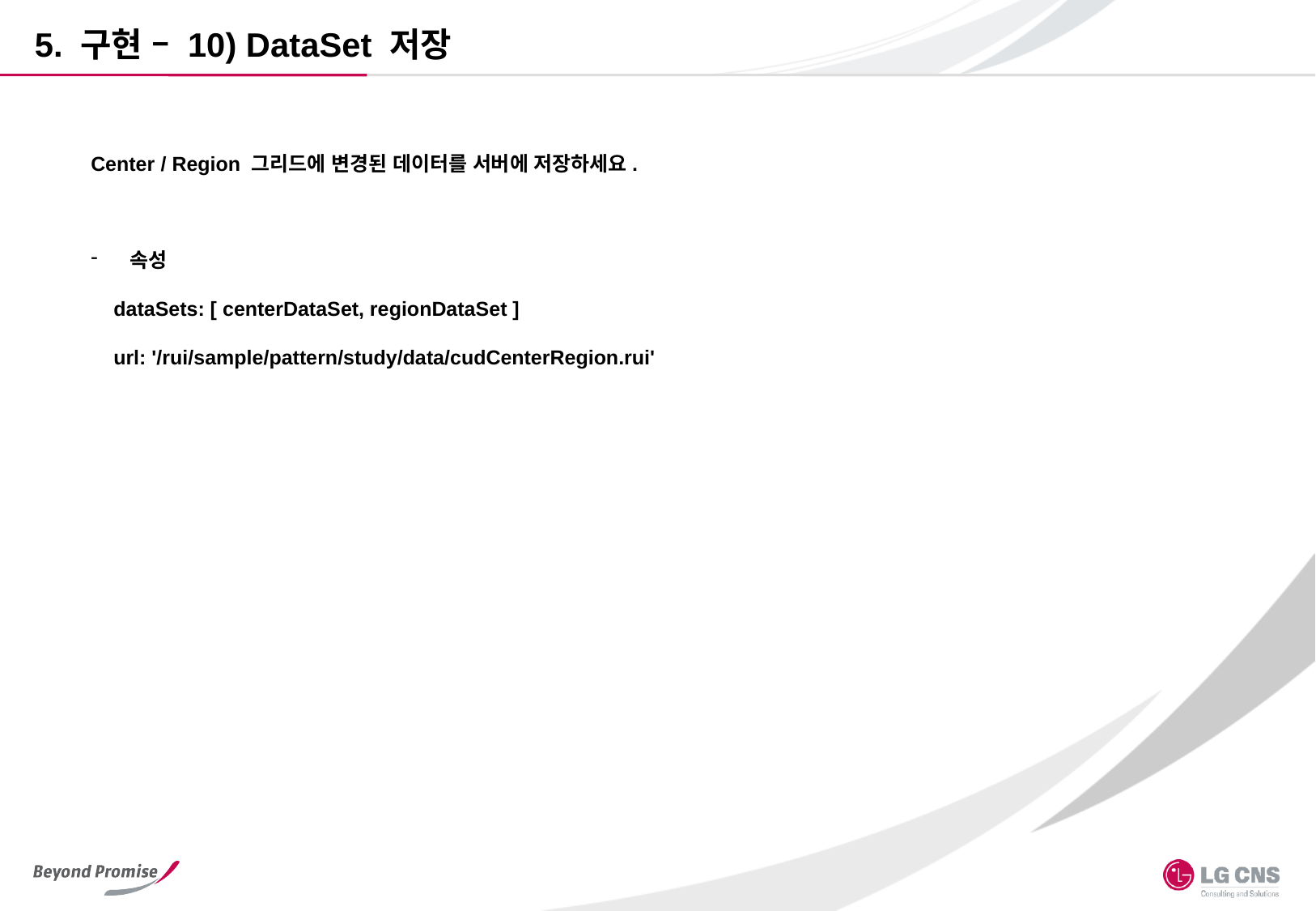

5. 구현 – 10) DataSet 저장
Center / Region 그리드에 변경된 데이터를 서버에 저장하세요.

 속성
    dataSets: [ centerDataSet, regionDataSet ]
    url: '/rui/sample/pattern/study/data/cudCenterRegion.rui'